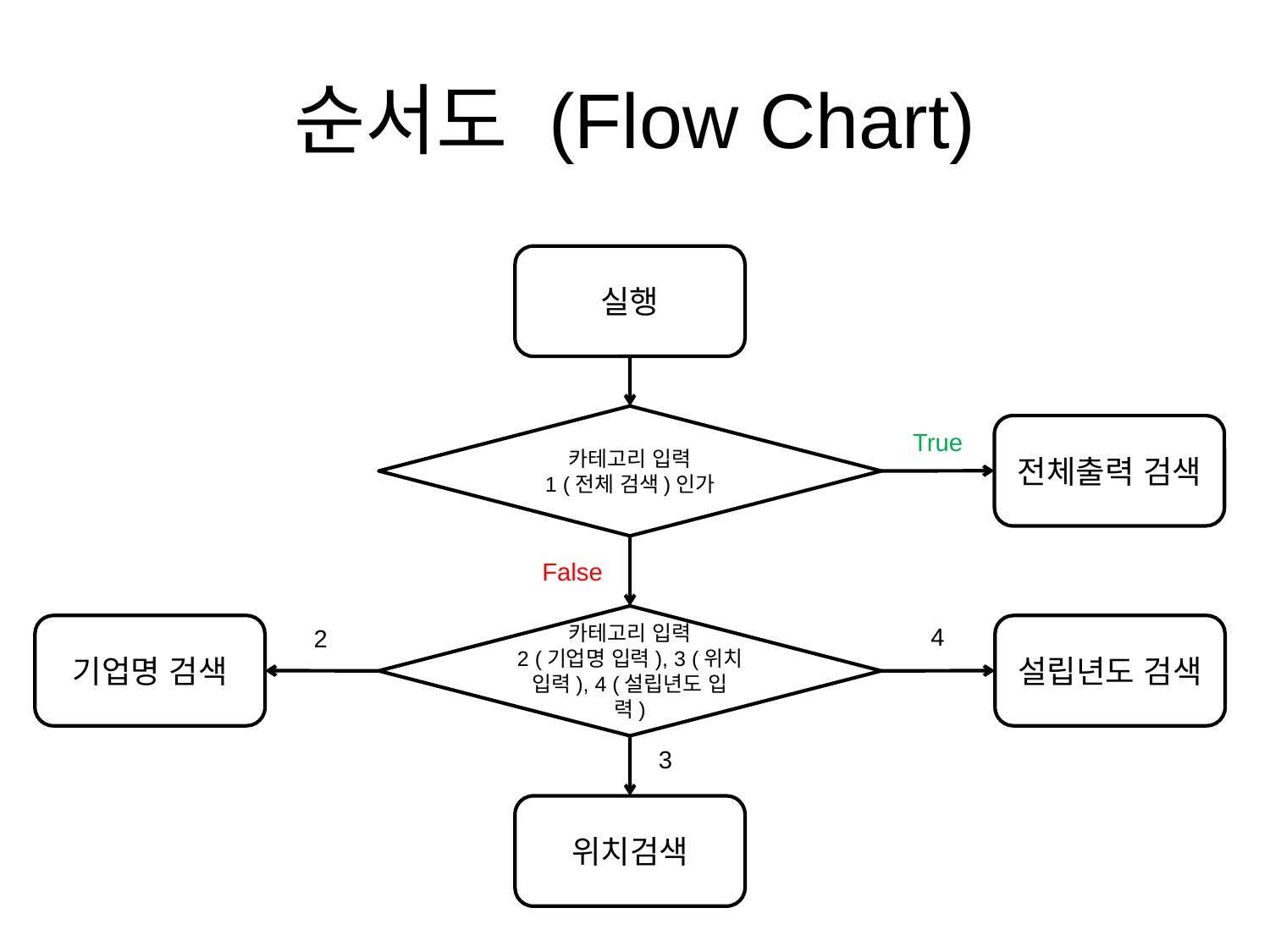

# 순서도 (Flow Chart)
실행
카테고리 입력
1 (전체 검색)인가
전체출력 검색
True
False
카테고리 입력
2 (기업명 입력), 3 (위치 입력), 4 (설립년도 입력)
기업명 검색
4
설립년도 검색
2
3
위치검색